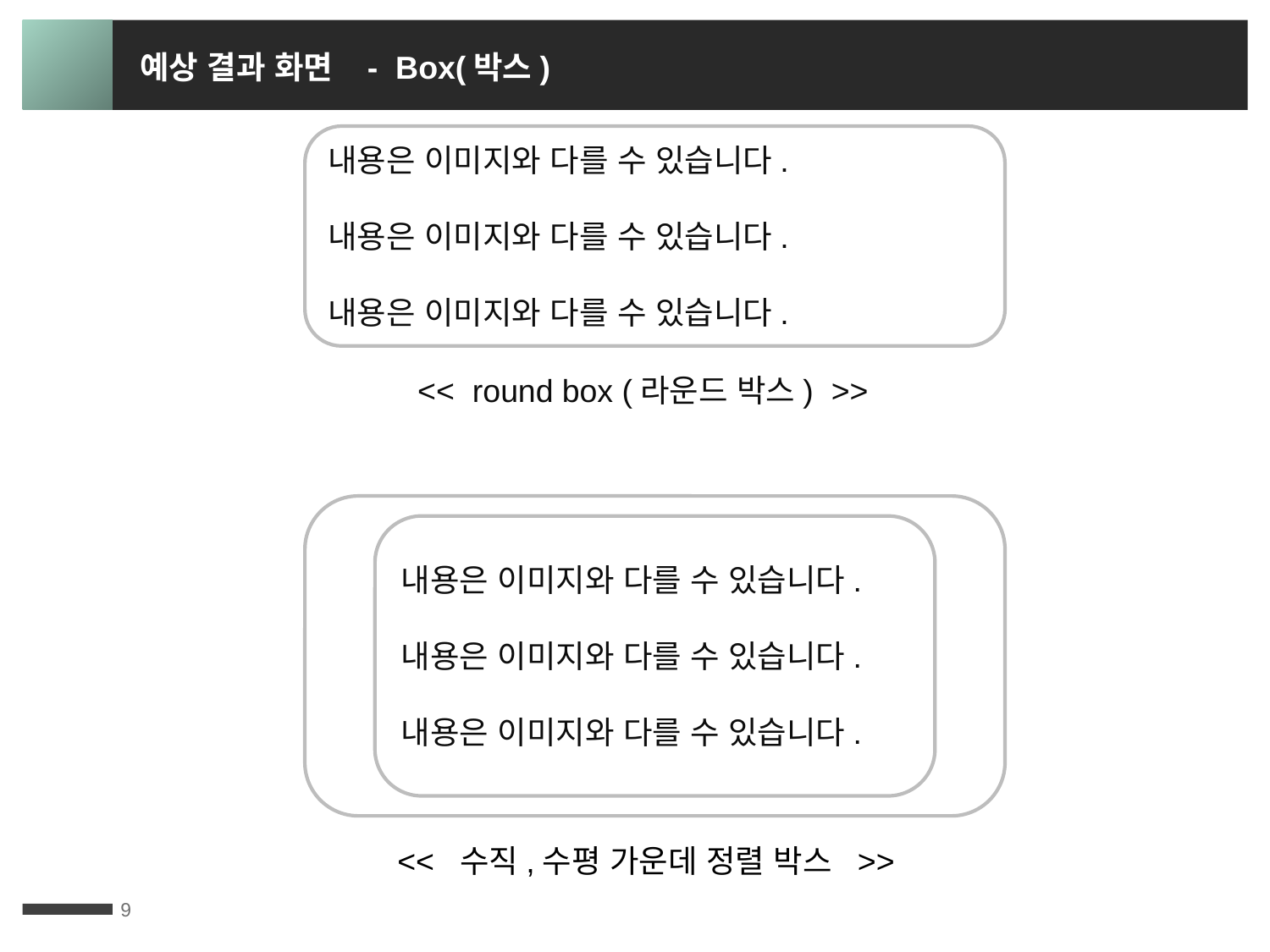

예상 결과 화면   -  Box(박스)
내용은 이미지와 다를 수 있습니다.

내용은 이미지와 다를 수 있습니다.

내용은 이미지와 다를 수 있습니다.
<<  round box (라운드 박스)  >>

내용은 이미지와 다를 수 있습니다.

내용은 이미지와 다를 수 있습니다.

내용은 이미지와 다를 수 있습니다.
<<  수직,수평 가운데 정렬 박스  >>
9